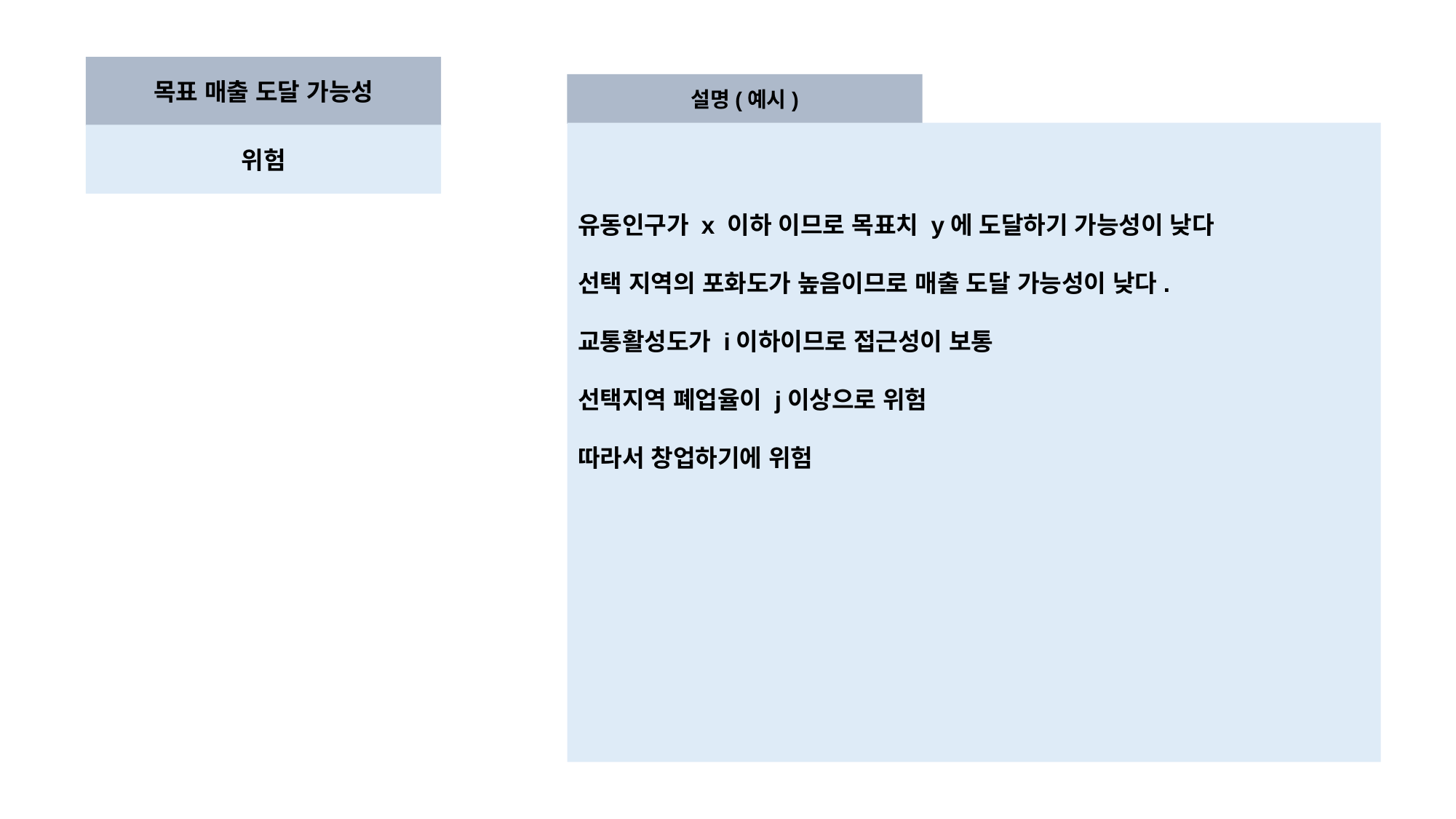

목표 매출 도달 가능성
설명(예시)
유동인구가 x 이하 이므로 목표치 y에 도달하기 가능성이 낮다

선택 지역의 포화도가 높음이므로 매출 도달 가능성이 낮다.

교통활성도가 i이하이므로 접근성이 보통

선택지역 폐업율이 j이상으로 위험

따라서 창업하기에 위험

위험